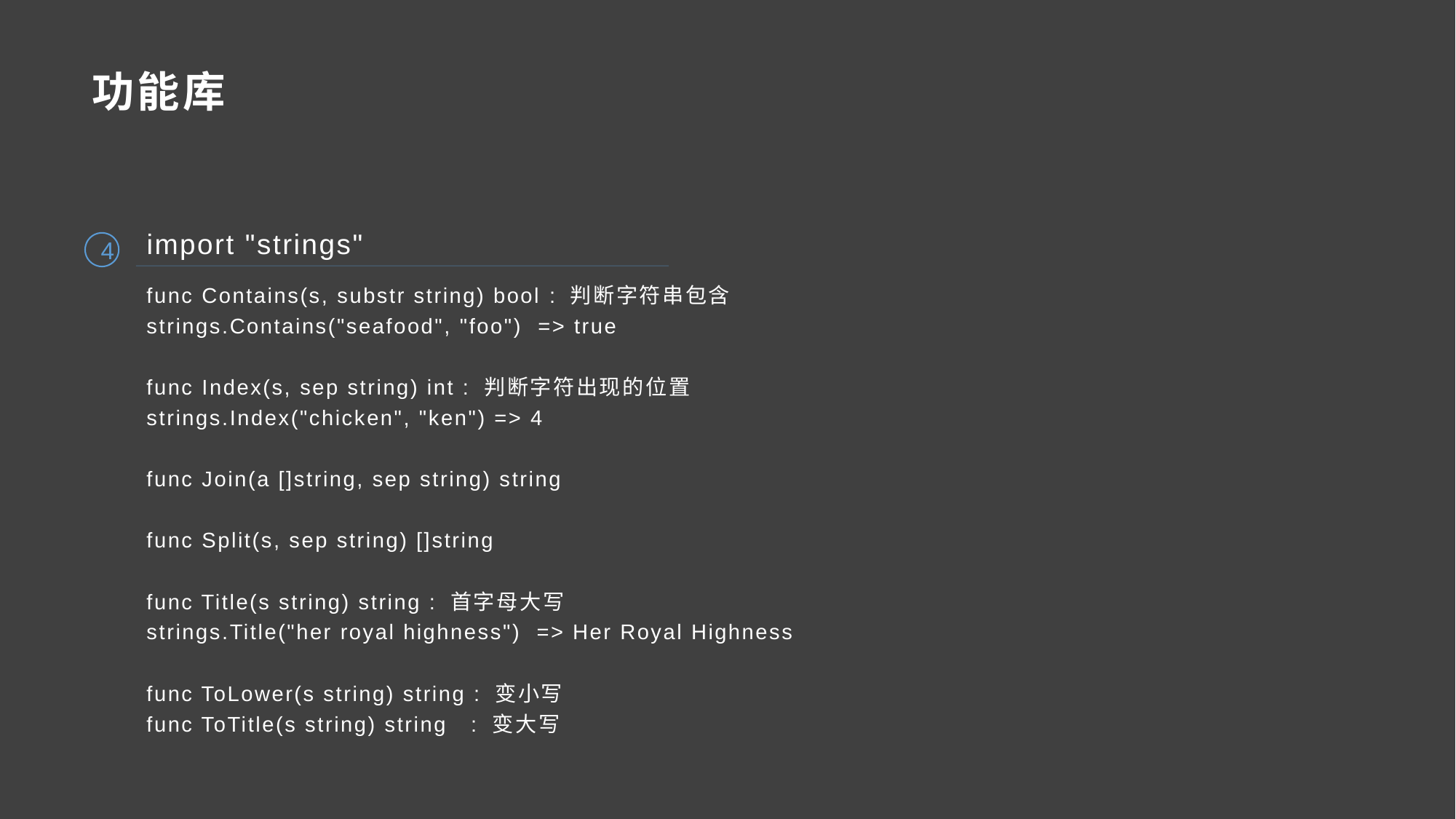

功能库
import "strings"
4
func Contains(s, substr string) bool : 判断字符串包含
strings.Contains("seafood", "foo")  => true

func Index(s, sep string) int : 判断字符出现的位置
strings.Index("chicken", "ken") => 4

func Join(a []string, sep string) string

func Split(s, sep string) []string

func Title(s string) string : 首字母大写
strings.Title("her royal highness")  => Her Royal Highness

func ToLower(s string) string : 变小写
func ToTitle(s string) string   : 变大写